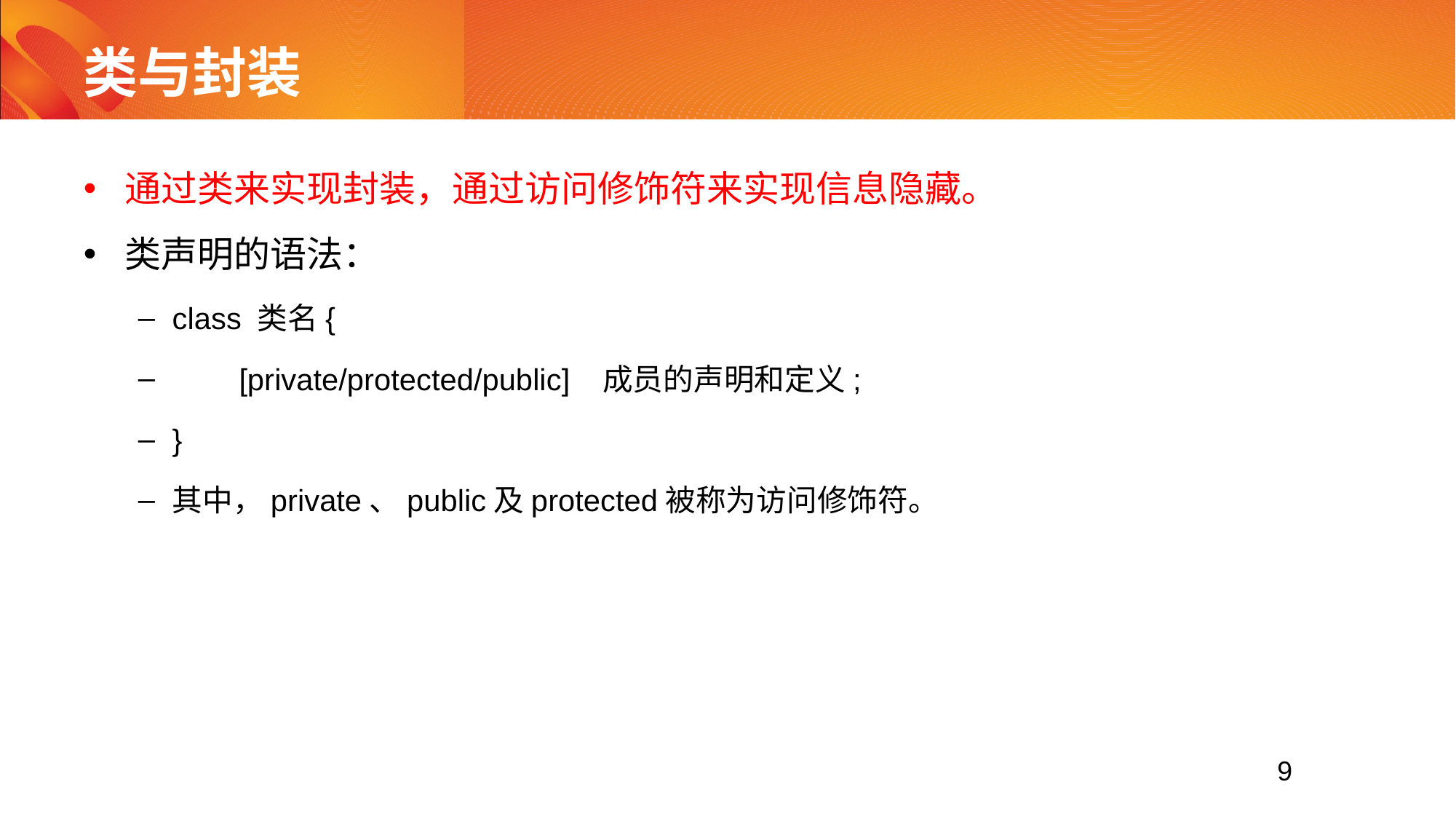

# 类与封装
通过类来实现封装，通过访问修饰符来实现信息隐藏。
类声明的语法：
class 类名{
        [private/protected/public]   成员的声明和定义;
}
其中，private、public及protected被称为访问修饰符。